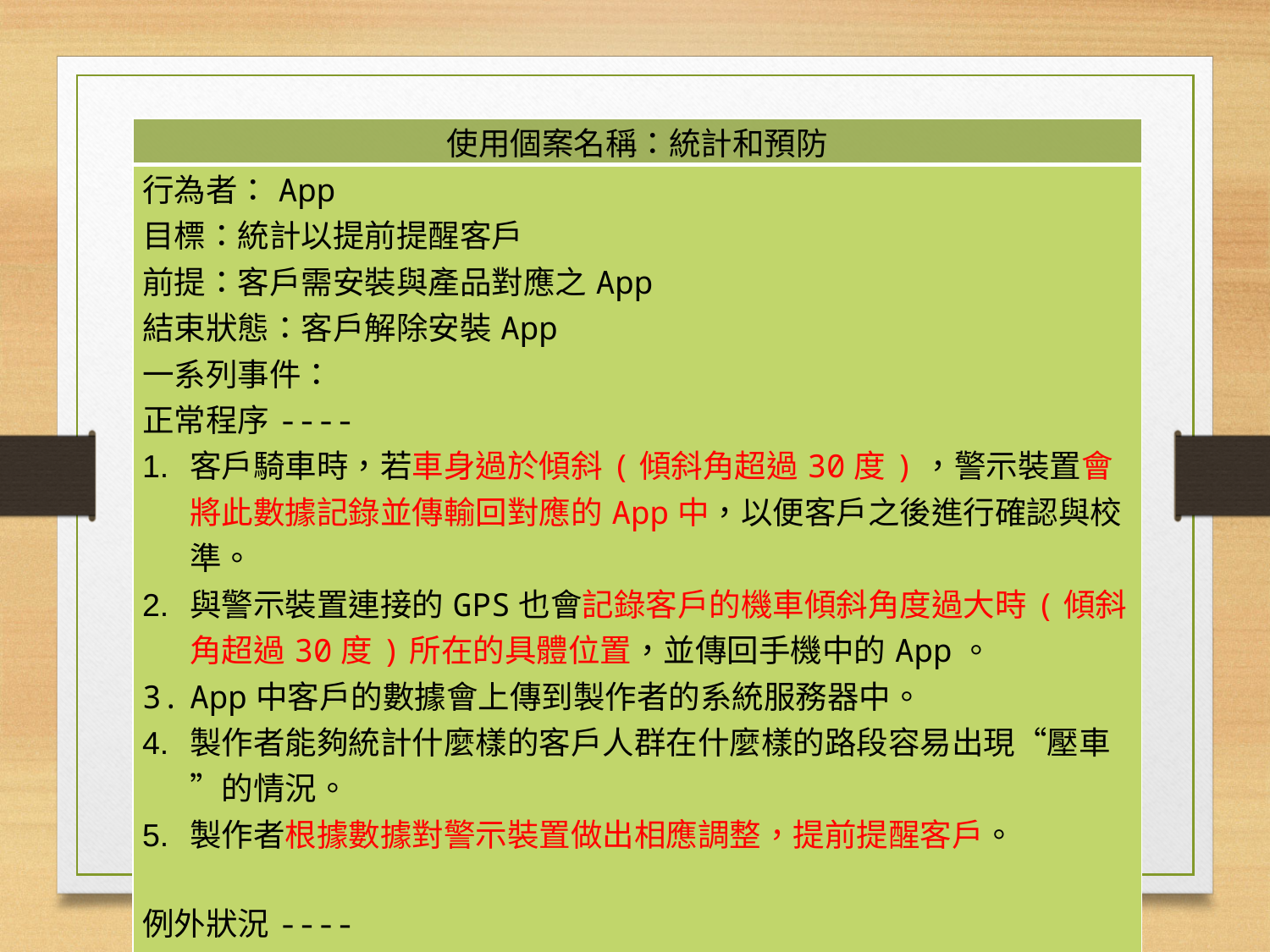

| 使用個案名稱：統計和預防 |
| --- |
| 行為者：App 目標：統計以提前提醒客戶 前提：客戶需安裝與產品對應之App 結束狀態：客戶解除安裝App 一系列事件： 正常程序---- 客戶騎車時，若車身過於傾斜(傾斜角超過30度)，警示裝置會將此數據記錄並傳輸回對應的App中，以便客戶之後進行確認與校準。 與警示裝置連接的GPS也會記錄客戶的機車傾斜角度過大時(傾斜角超過30度)所在的具體位置，並傳回手機中的App。 App中客戶的數據會上傳到製作者的系統服務器中。 製作者能夠統計什麼樣的客戶人群在什麼樣的路段容易出現“壓車”的情況。 製作者根據數據對警示裝置做出相應調整，提前提醒客戶。   例外狀況---- ․ 附近車輛未安裝App。 →警示裝置會大聲鳴響蜂鳴器。 |

14